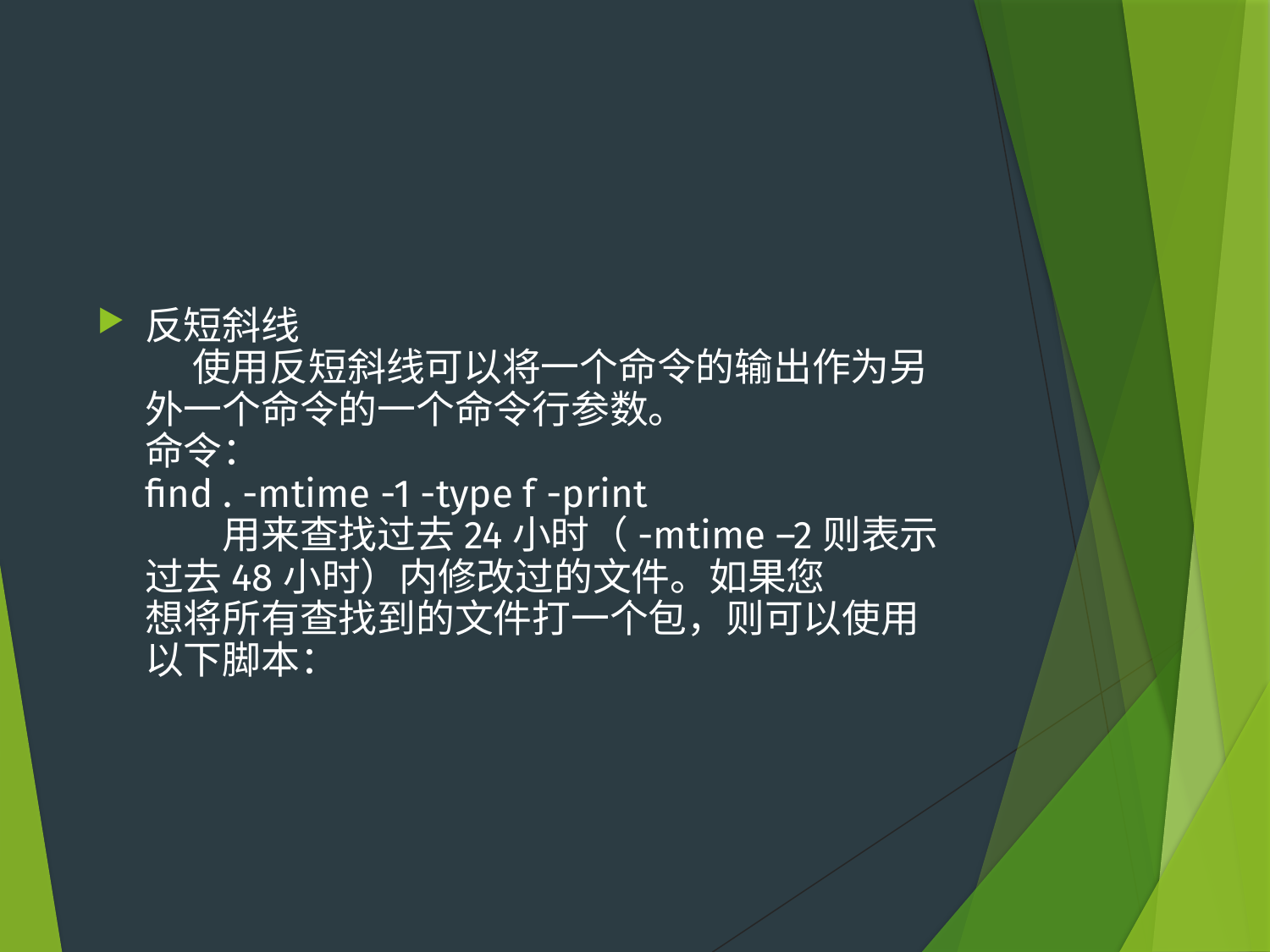

#
反短斜线
　 使用反短斜线可以将一个命令的输出作为另外一个命令的一个命令行参数。
命令：
find . -mtime -1 -type f -print
　　用来查找过去24小时（-mtime –2则表示过去48小时）内修改过的文件。如果您
想将所有查找到的文件打一个包，则可以使用以下脚本：